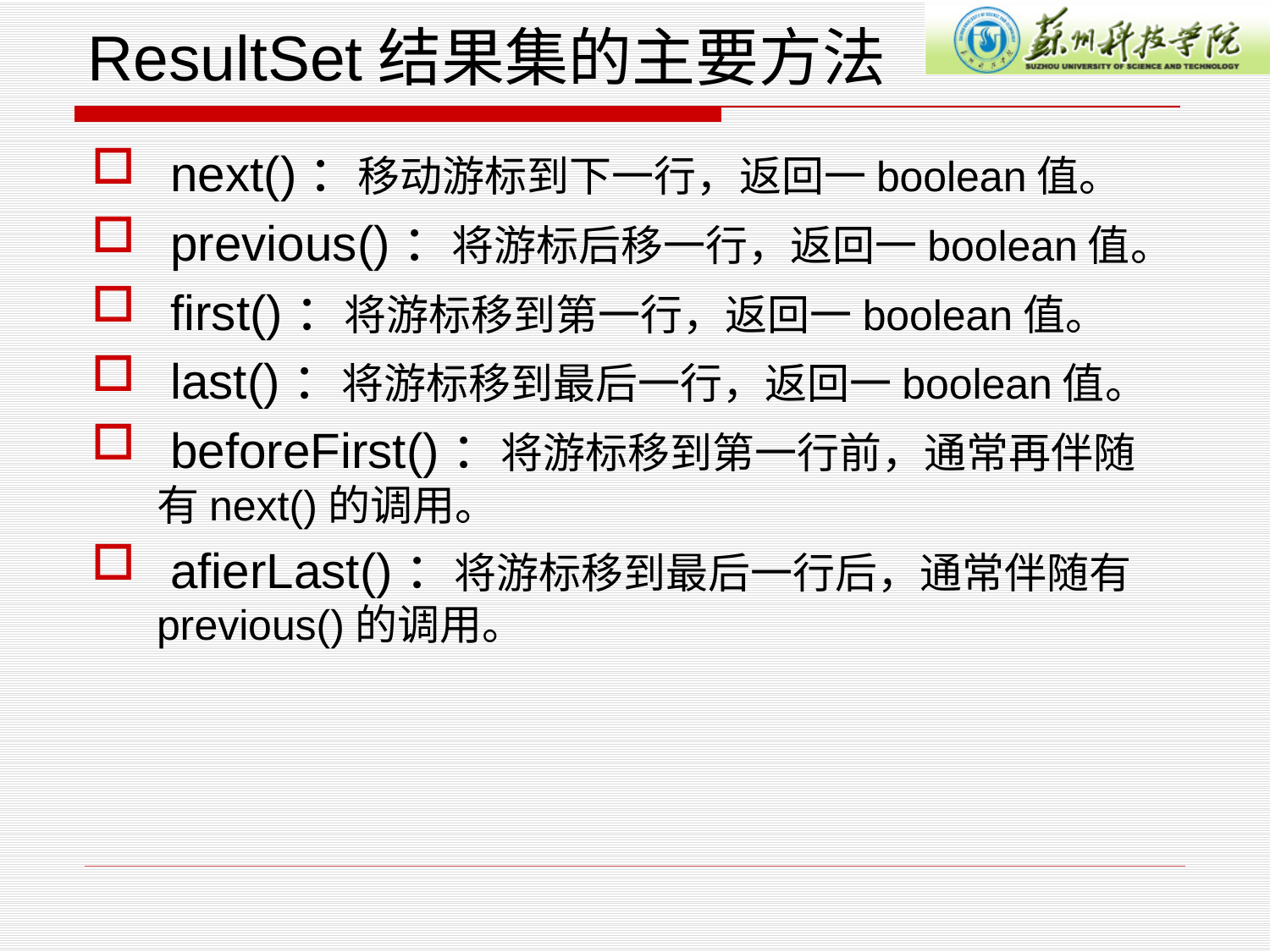

# ResultSet结果集的主要方法
 next()：移动游标到下一行，返回一boolean值。
 previous()：将游标后移一行，返回一boolean值。
 first()：将游标移到第一行，返回一boolean值。
 last()：将游标移到最后一行，返回一boolean值。
 beforeFirst()：将游标移到第一行前，通常再伴随有next()的调用。
 afierLast()：将游标移到最后一行后，通常伴随有previous()的调用。